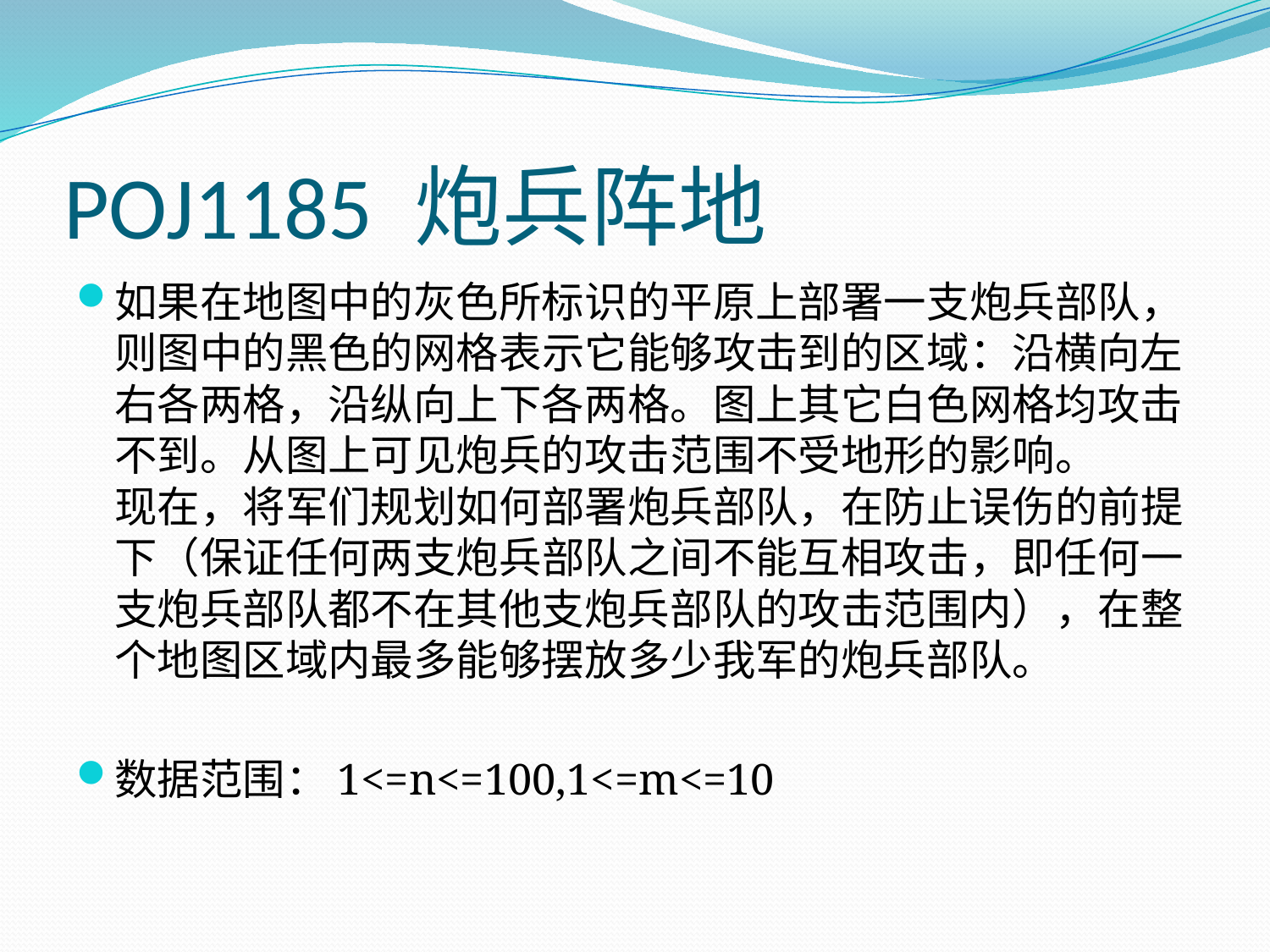

# POJ1185 炮兵阵地
如果在地图中的灰色所标识的平原上部署一支炮兵部队，则图中的黑色的网格表示它能够攻击到的区域：沿横向左右各两格，沿纵向上下各两格。图上其它白色网格均攻击不到。从图上可见炮兵的攻击范围不受地形的影响。
现在，将军们规划如何部署炮兵部队，在防止误伤的前提下（保证任何两支炮兵部队之间不能互相攻击，即任何一支炮兵部队都不在其他支炮兵部队的攻击范围内），在整个地图区域内最多能够摆放多少我军的炮兵部队。

数据范围：1<=n<=100,1<=m<=10